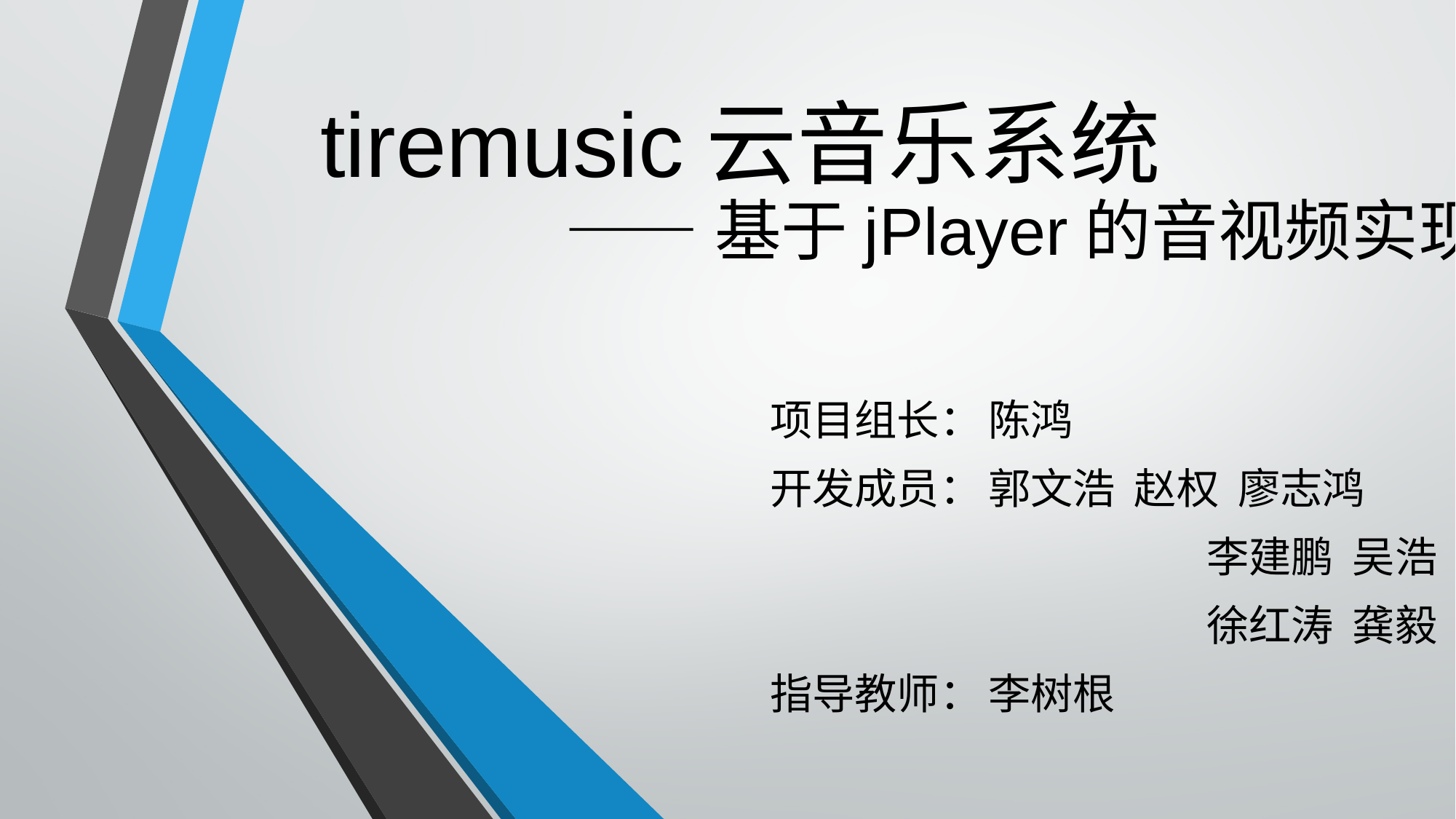

# tiremusic云音乐系统
——基于jPlayer的音视频实现
项目组长：	陈鸿
开发成员：	郭文浩  赵权  廖志鸿
				李建鹏  吴浩
				徐红涛  龚毅
指导教师：	李树根